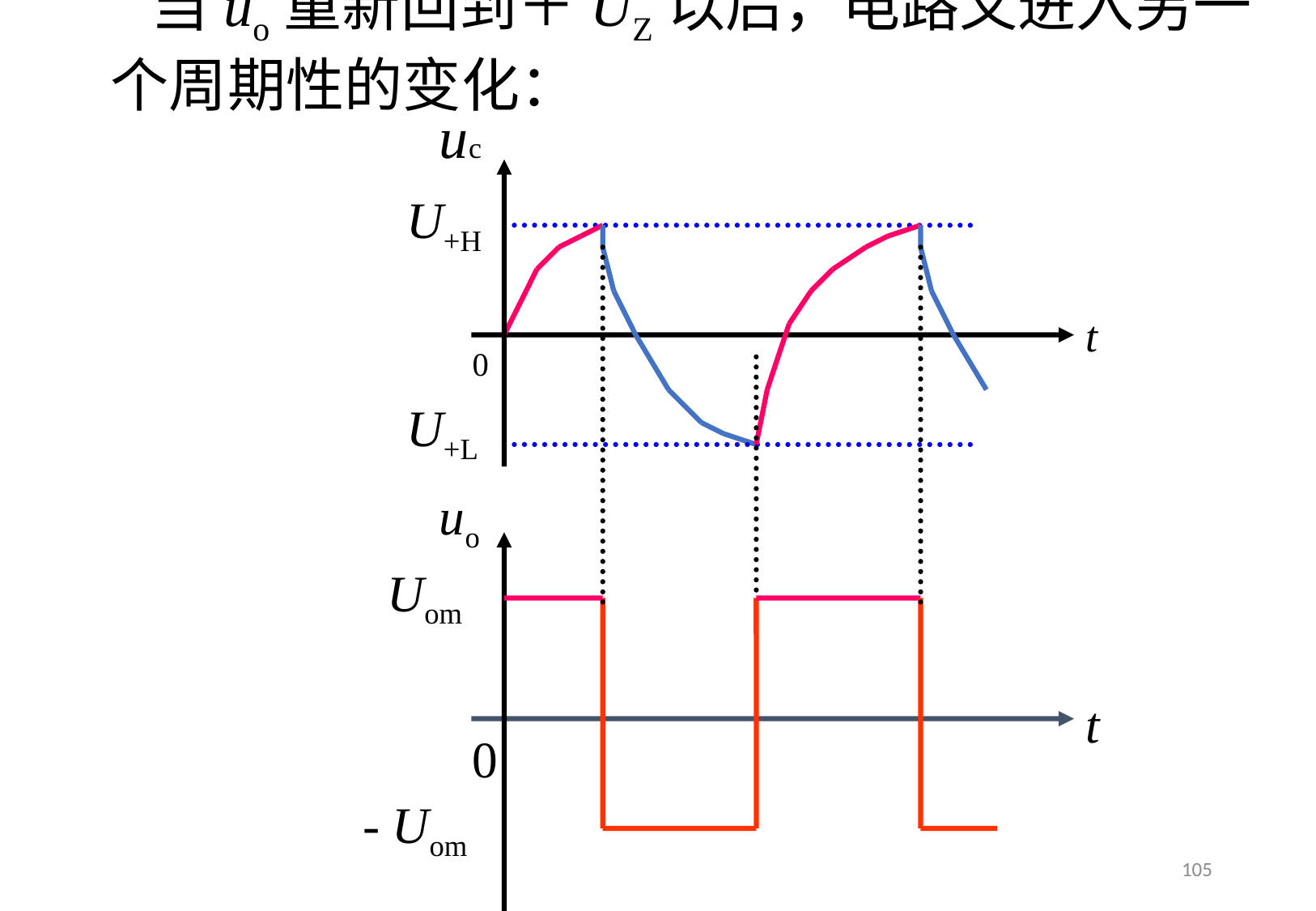

当uo 重新回到＋UZ 以后，电路又进入另一个周期性的变化：
uc

U+H

t

0
U+L

uo

Uom
t

0
- Uom

105